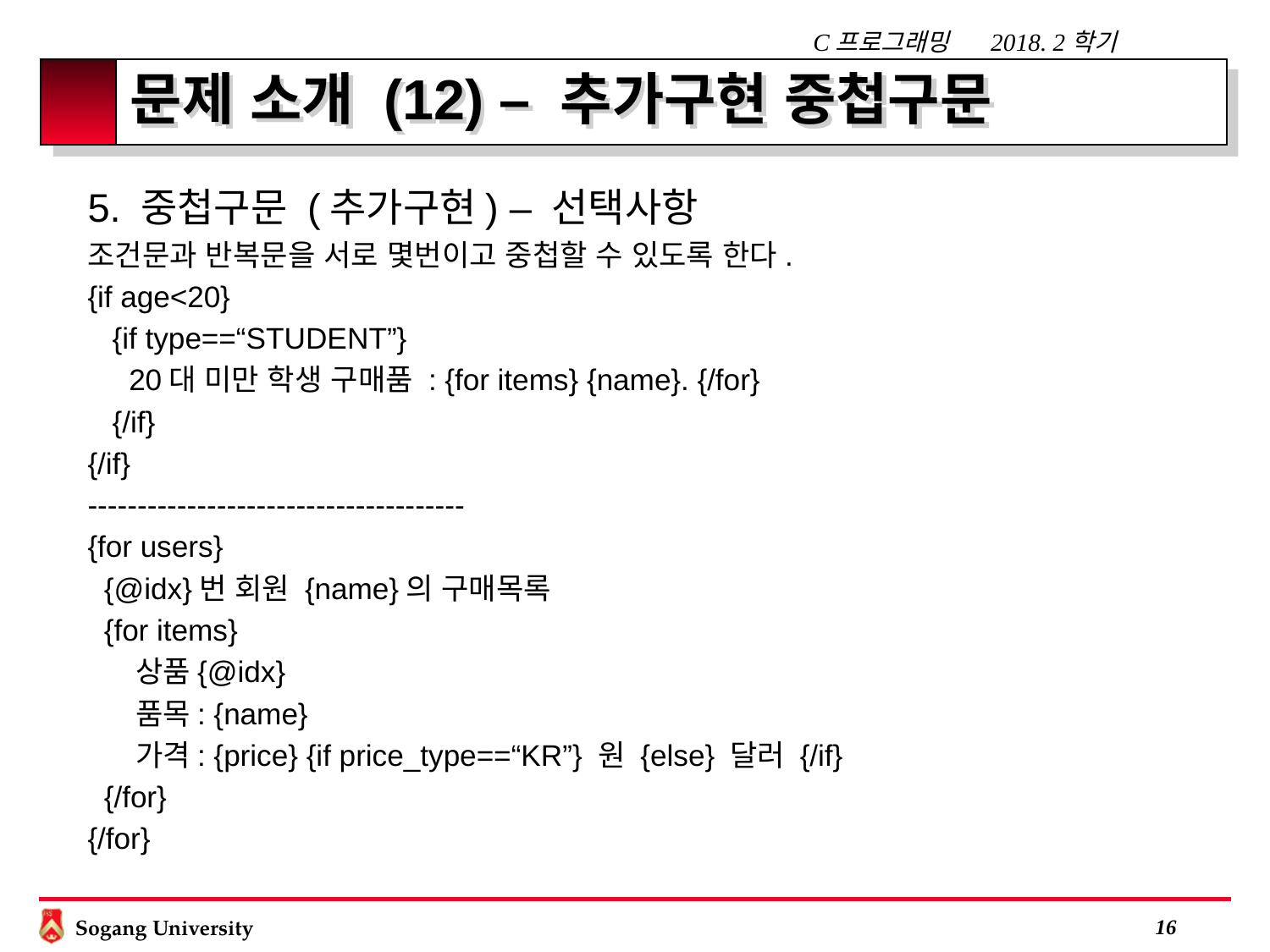

# 문제 소개 (12) – 추가구현 중첩구문
5. 중첩구문 (추가구현) – 선택사항
조건문과 반복문을 서로 몇번이고 중첩할 수 있도록 한다.
{if age<20}
   {if type==“STUDENT”}
     20대 미만 학생 구매품 : {for items} {name}. {/for}
   {/if}
{/if}
--------------------------------------
{for users}
  {@idx}번 회원 {name}의 구매목록
  {for items}
     상품{@idx}
     품목: {name}
     가격: {price} {if price_type==“KR”} 원 {else} 달러 {/if}
  {/for}
{/for}

 16